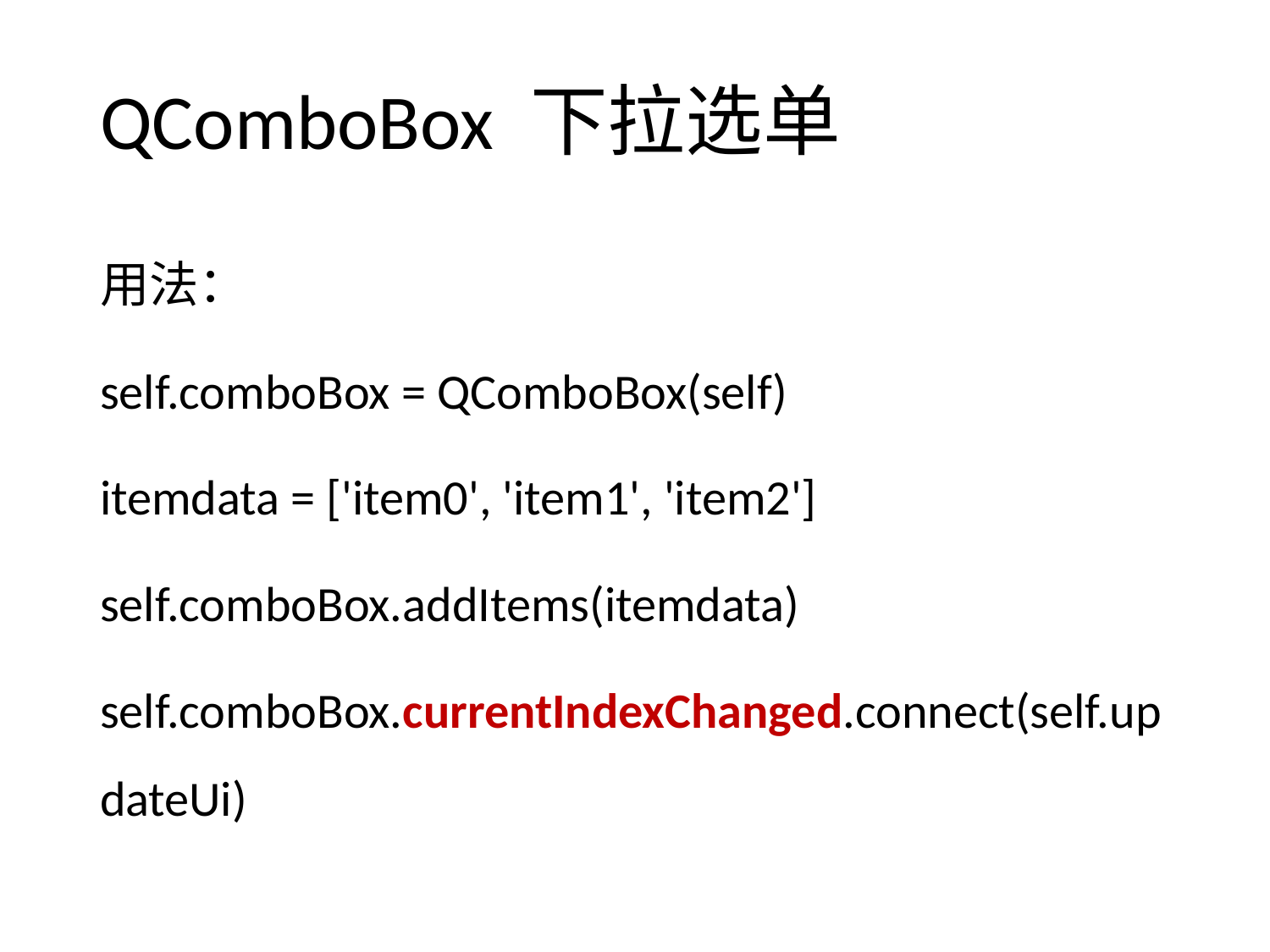

# QComboBox 下拉选单
用法：
self.comboBox = QComboBox(self)
itemdata = ['item0', 'item1', 'item2']
self.comboBox.addItems(itemdata)
self.comboBox.currentIndexChanged.connect(self.updateUi)